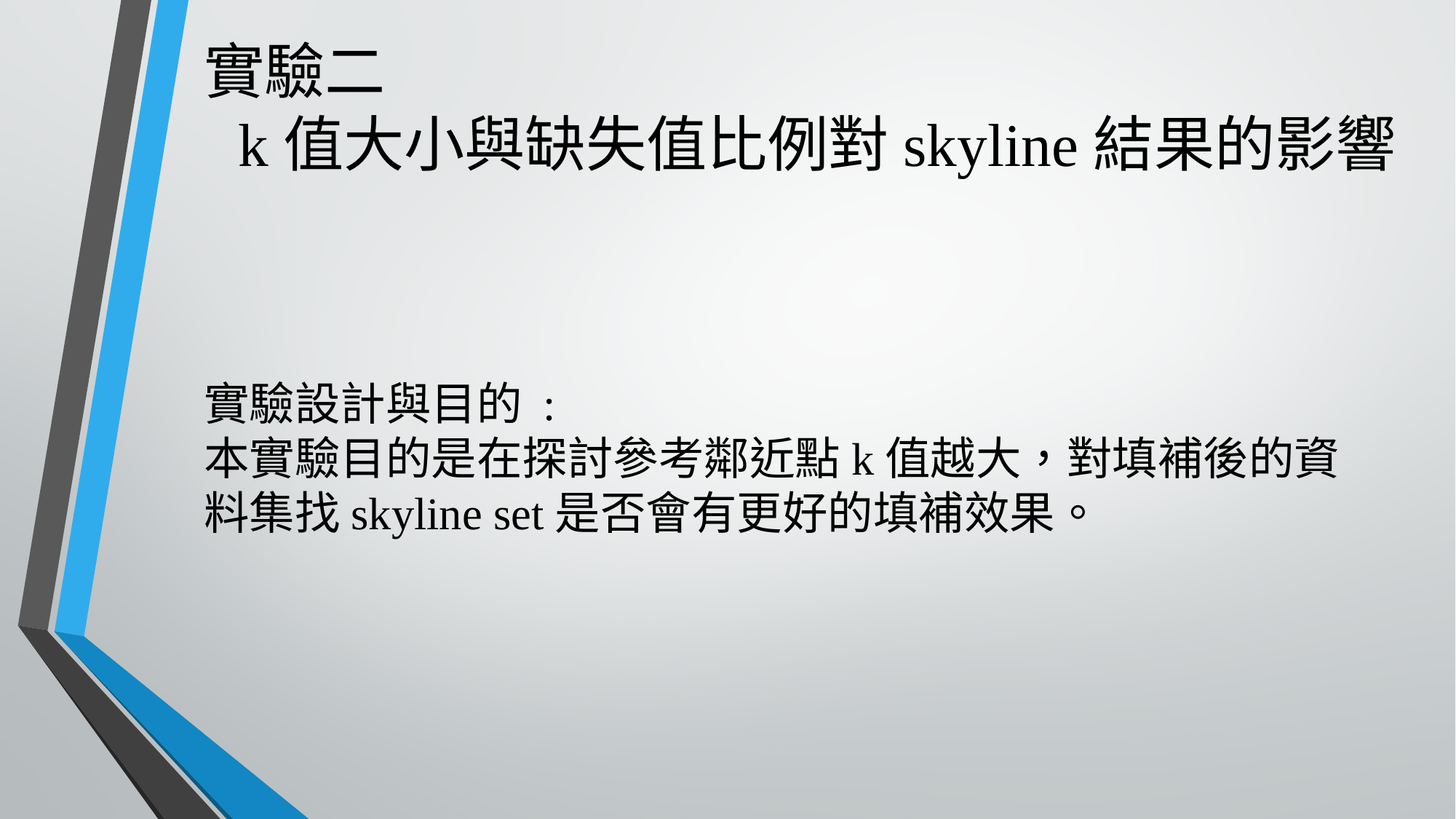

實驗二
k值大小與缺失值比例對skyline結果的影響
實驗設計與目的 :
本實驗目的是在探討參考鄰近點k值越大，對填補後的資料集找skyline set是否會有更好的填補效果。